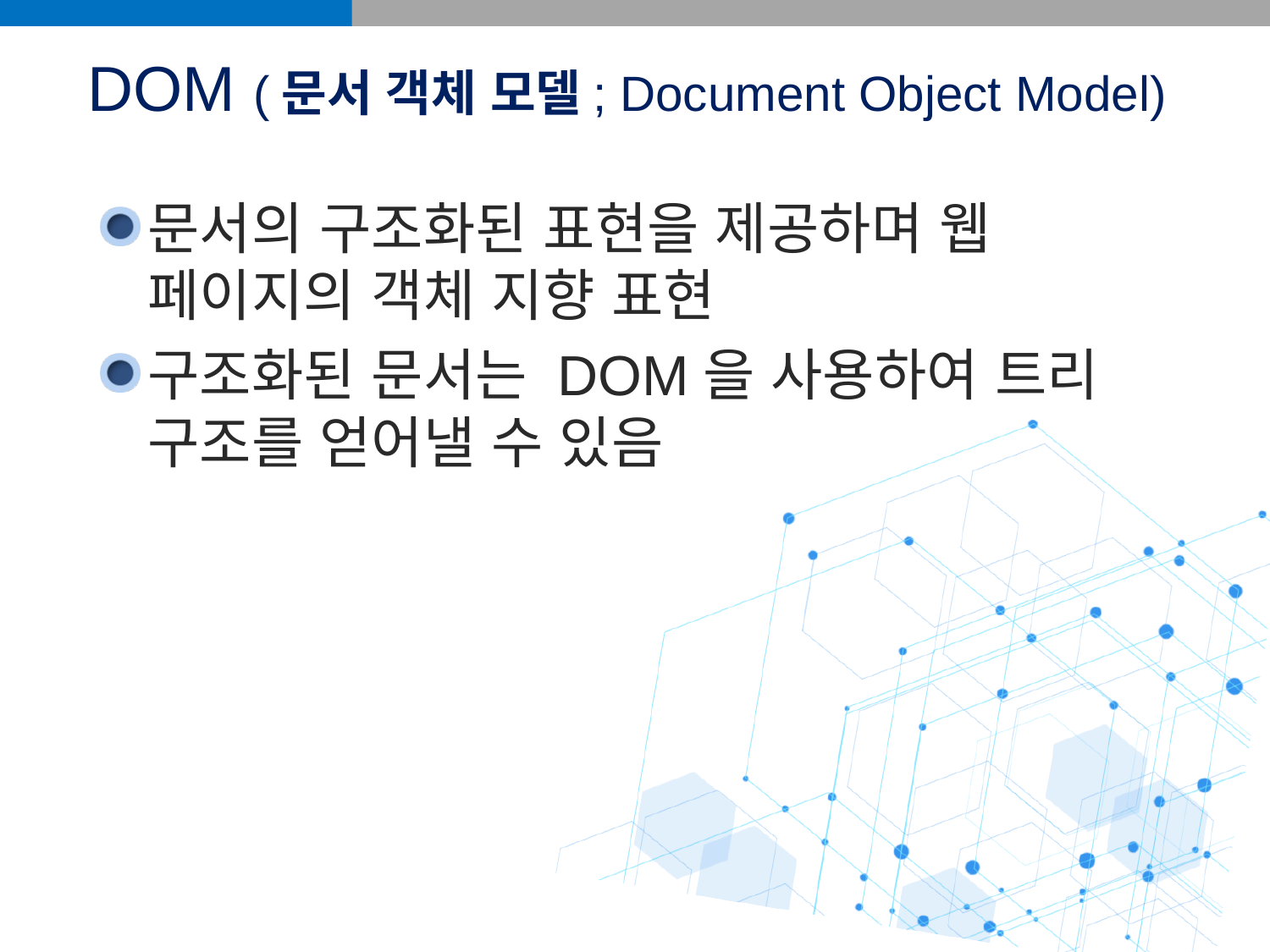

# DOM (문서 객체 모델; Document Object Model)
문서의 구조화된 표현을 제공하며 웹 페이지의 객체 지향 표현
구조화된 문서는 DOM을 사용하여 트리 구조를 얻어낼 수 있음